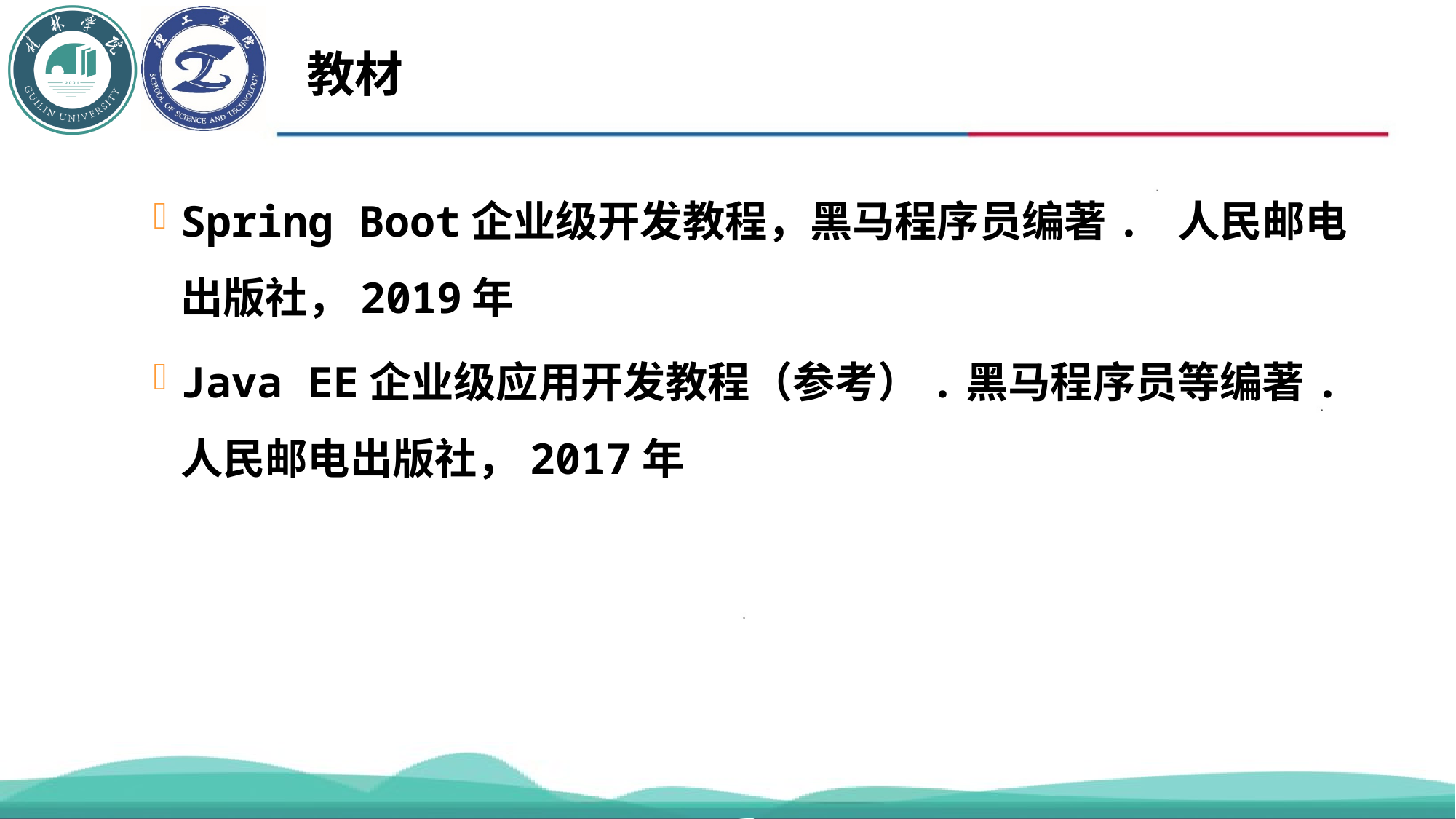

# 教材
Spring Boot企业级开发教程，黑马程序员编著. 人民邮电出版社，2019年
Java EE企业级应用开发教程（参考）.黑马程序员等编著. 人民邮电出版社，2017年